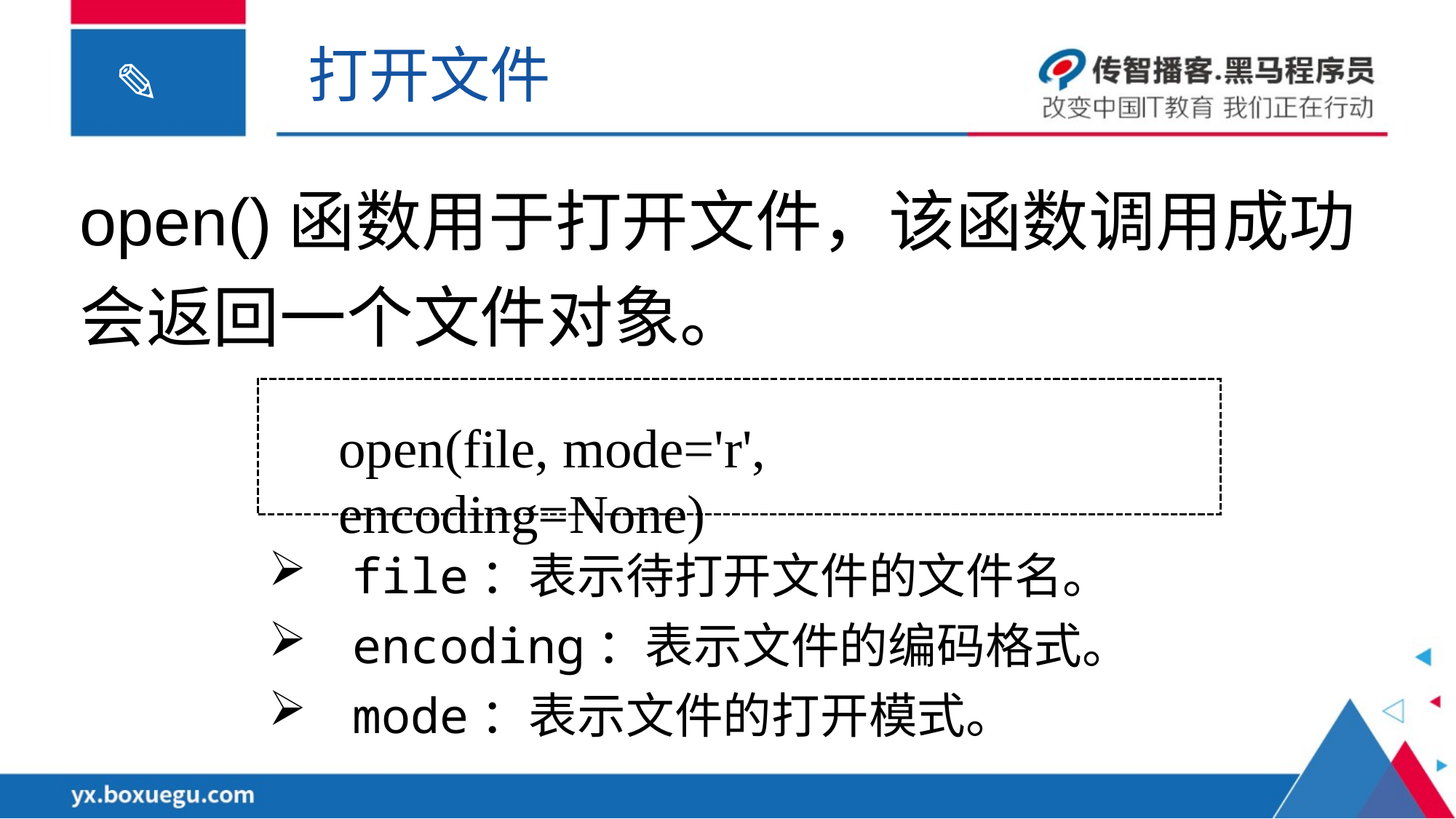

打开文件
open()函数用于打开文件，该函数调用成功会返回一个文件对象。

open(file, mode='r', encoding=None)
 file：表示待打开文件的文件名。
 encoding：表示文件的编码格式。
 mode：表示文件的打开模式。